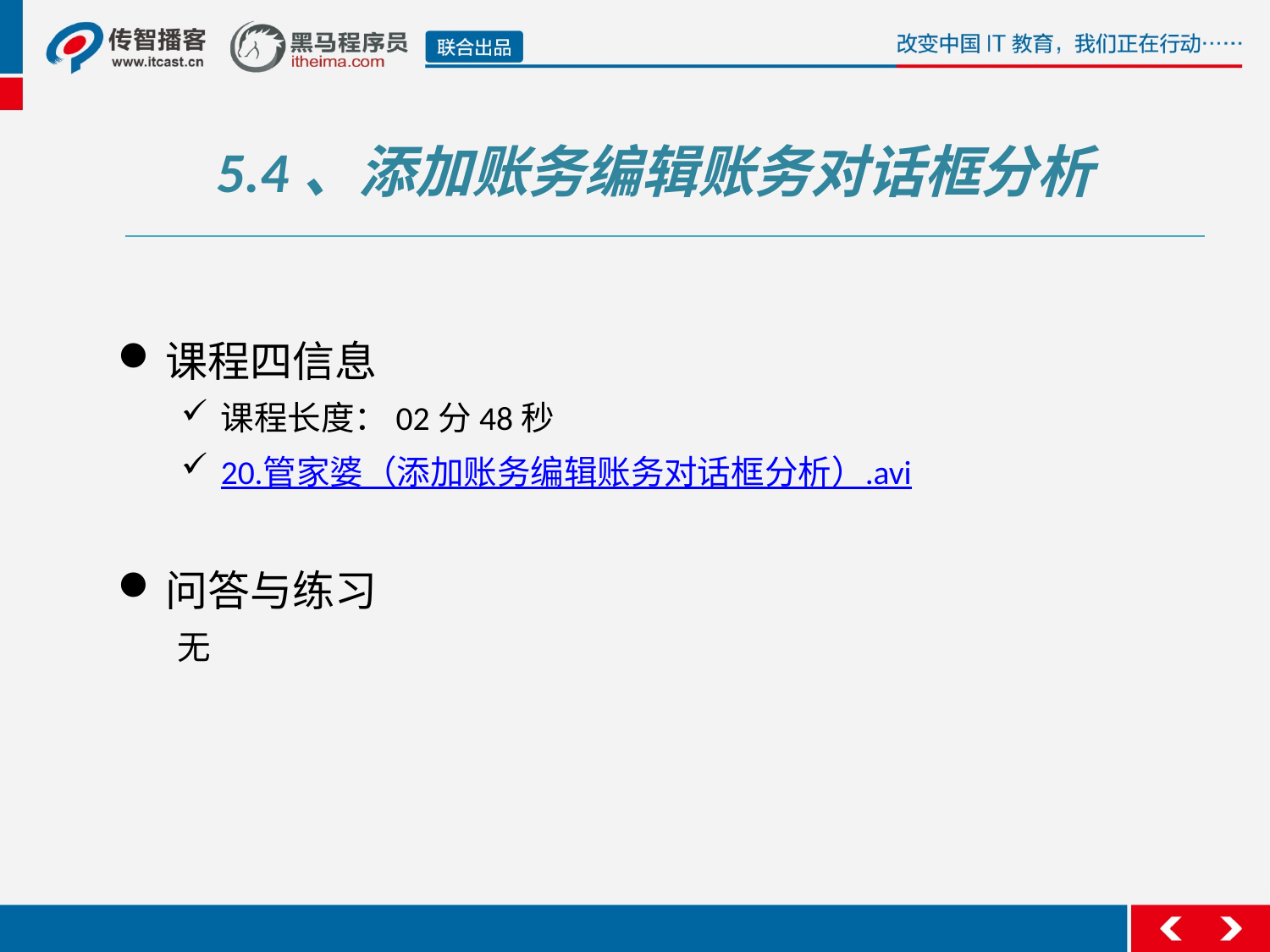

5.4、添加账务编辑账务对话框分析

课程四信息
课程长度：02分48秒
20.管家婆（添加账务编辑账务对话框分析）.avi

问答与练习
       无